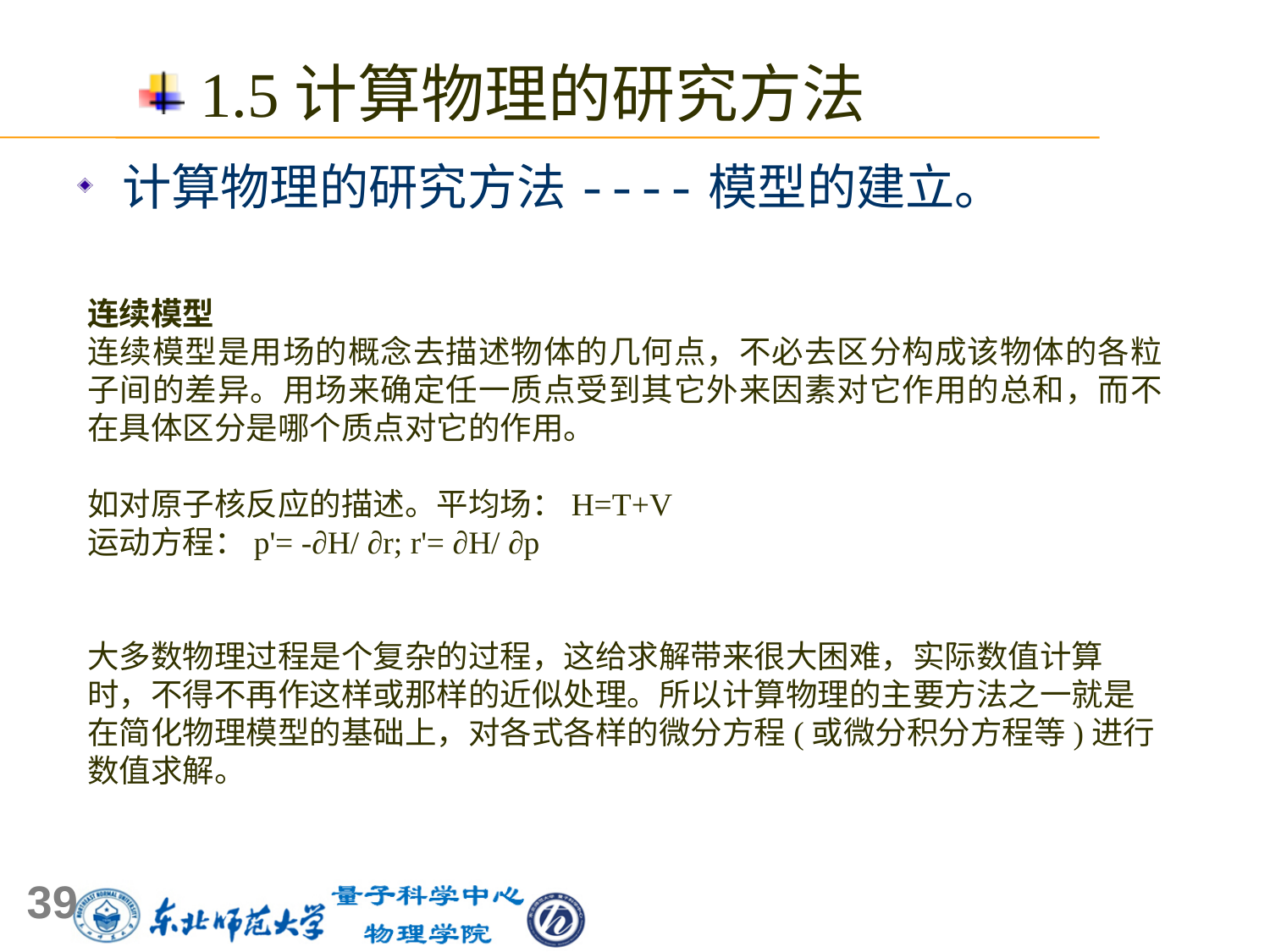

1.5计算物理的研究方法

 计算物理的研究方法----模型的建立。
连续模型
连续模型是用场的概念去描述物体的几何点，不必去区分构成该物体的各粒子间的差异。用场来确定任一质点受到其它外来因素对它作用的总和，而不在具体区分是哪个质点对它的作用。

如对原子核反应的描述。平均场：H=T+V
运动方程：p'= -∂H/ ∂r; r'= ∂H/ ∂p

大多数物理过程是个复杂的过程，这给求解带来很大困难，实际数值计算时，不得不再作这样或那样的近似处理。所以计算物理的主要方法之一就是在简化物理模型的基础上，对各式各样的微分方程(或微分积分方程等)进行数值求解。
39